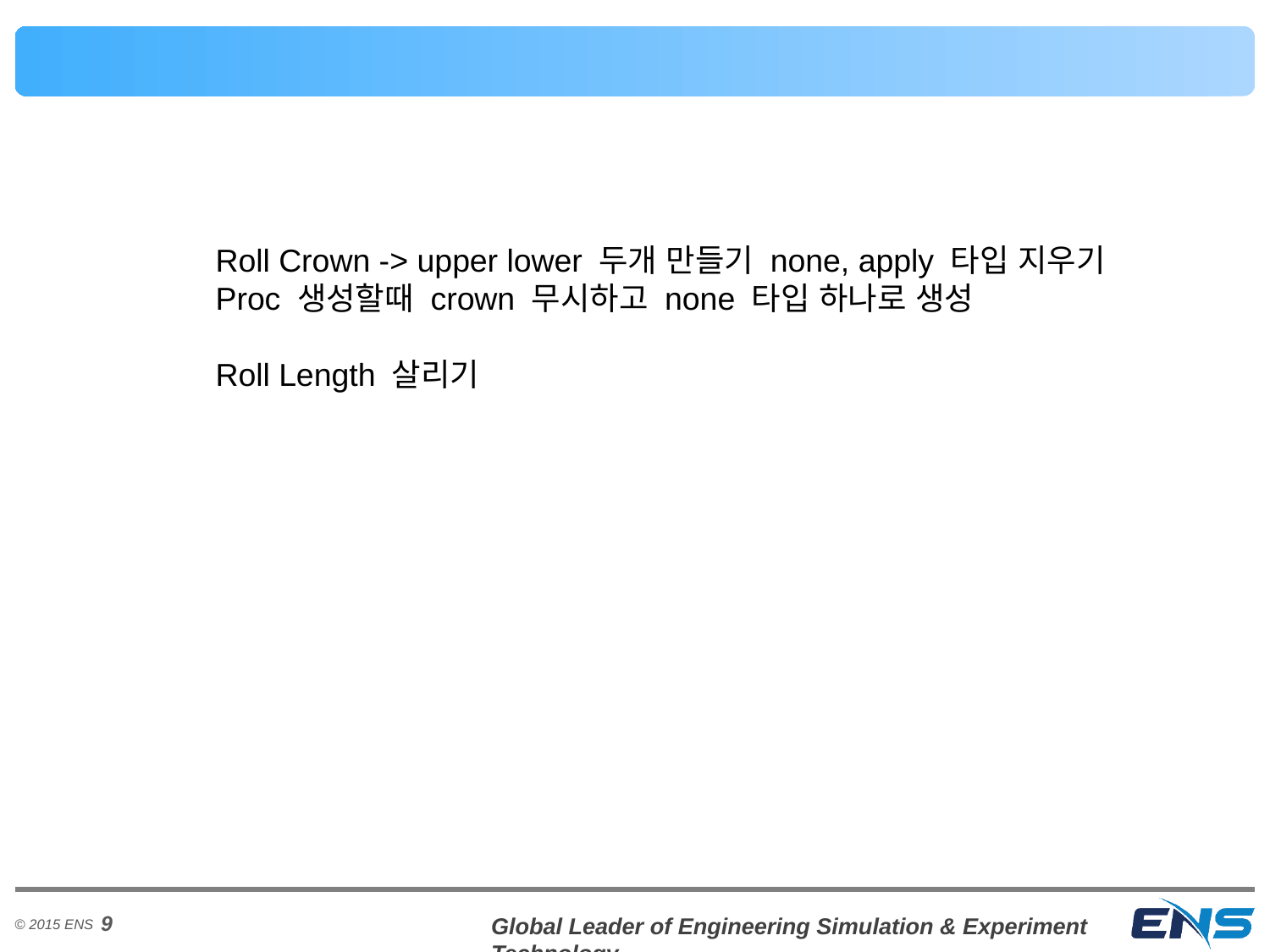

#

Roll Crown -> upper lower 두개 만들기 none, apply 타입 지우기
Proc 생성할때 crown 무시하고 none 타입 하나로 생성

Roll Length 살리기